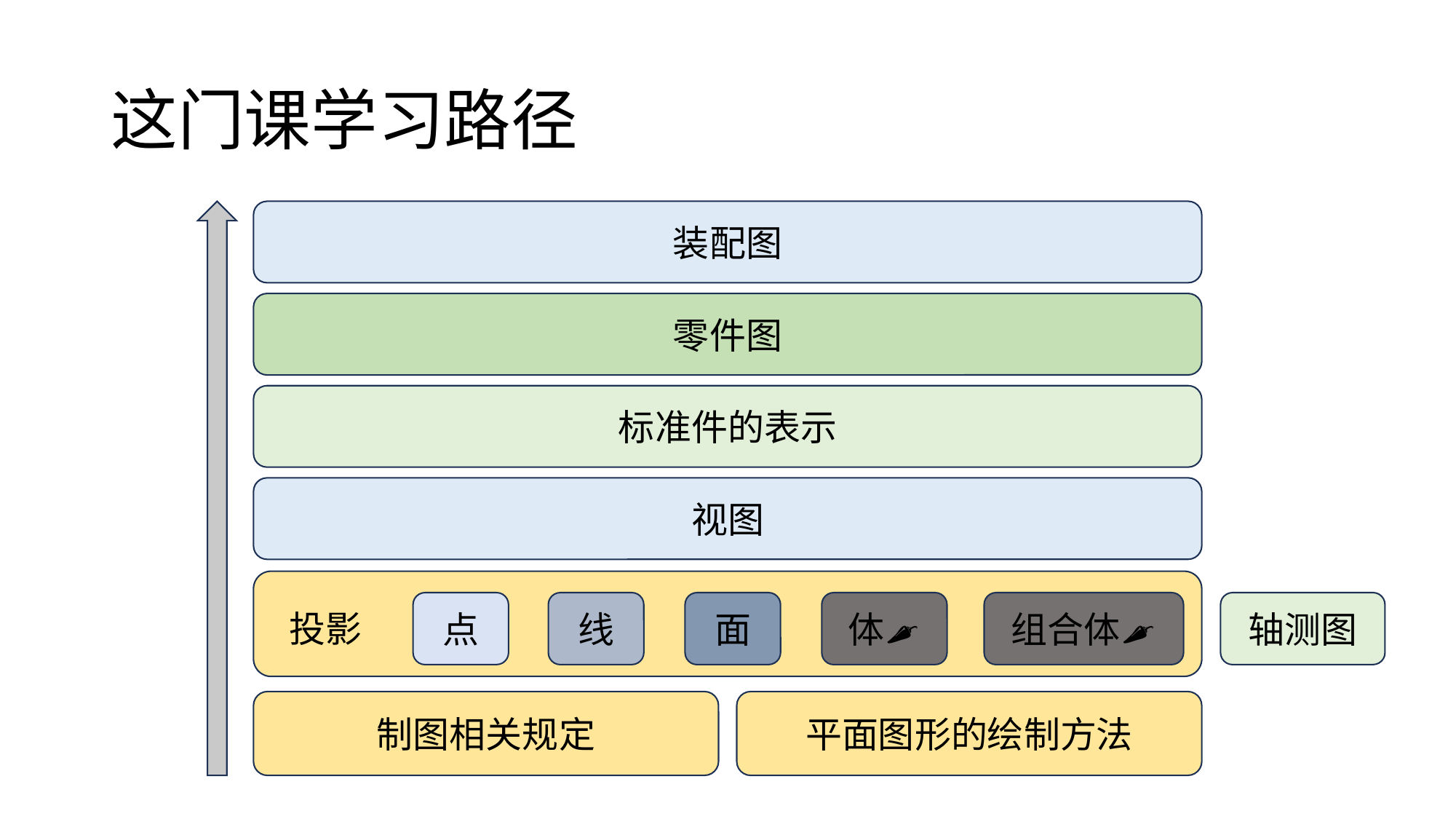

# 这门课学习路径

装配图
零件图
标准件的表示
视图

线
面
体🌶️
组合体🌶️
轴测图
点
投影
制图相关规定
平面图形的绘制方法